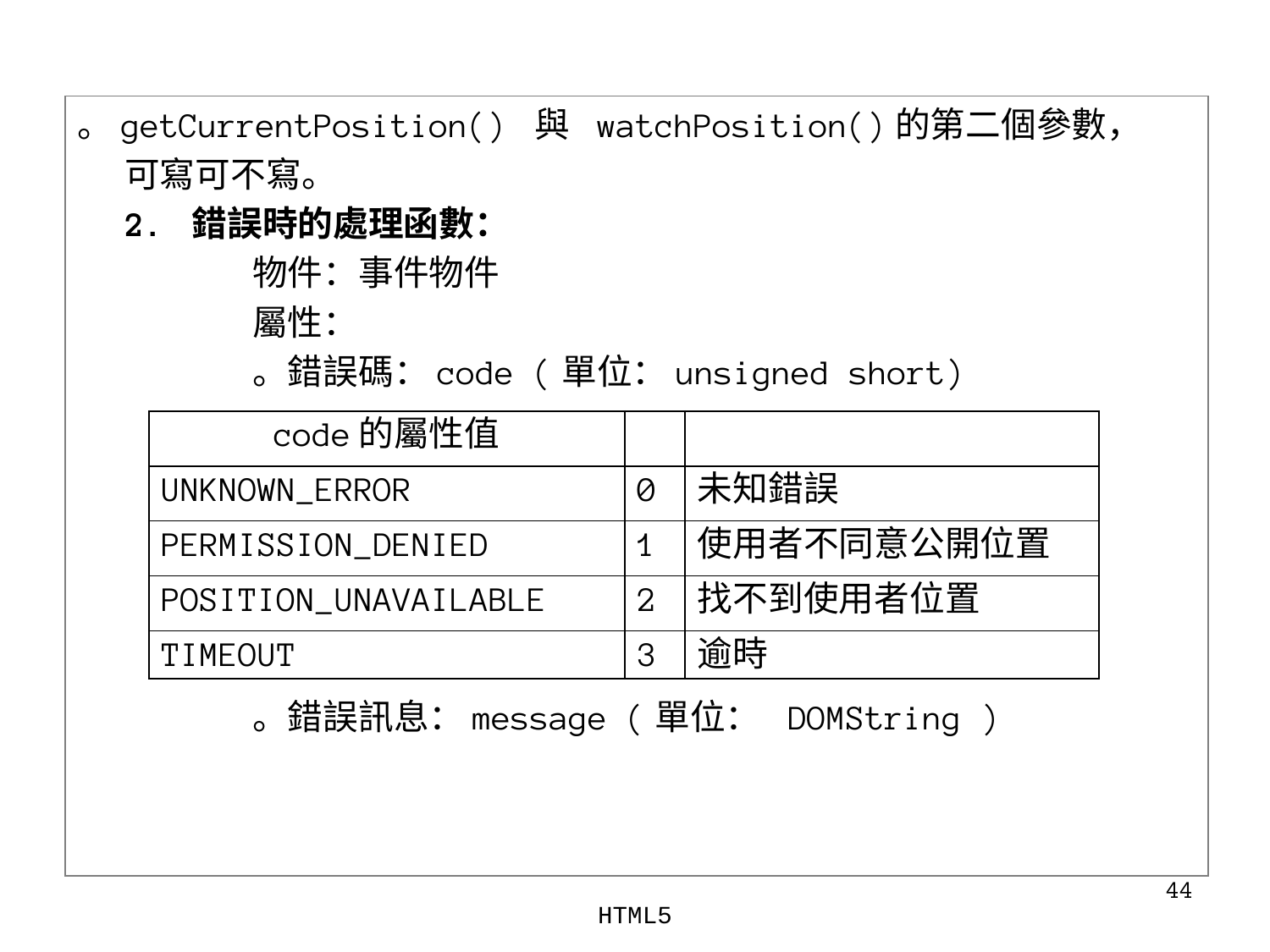

。getCurrentPosition() 與 watchPosition()的第二個參數，
  可寫可不寫。
	2. 錯誤時的處理函數：
		物件：事件物件
		屬性：
		。錯誤碼：code (單位：unsigned short)

		。錯誤訊息：message (單位： DOMString )

| code的屬性值 |  |  |
| --- | --- | --- |
| UNKNOWN\_ERROR | 0 | 未知錯誤 |
| PERMISSION\_DENIED | 1 | 使用者不同意公開位置 |
| POSITION\_UNAVAILABLE | 2 | 找不到使用者位置 |
| TIMEOUT | 3 | 逾時 |
44
HTML5